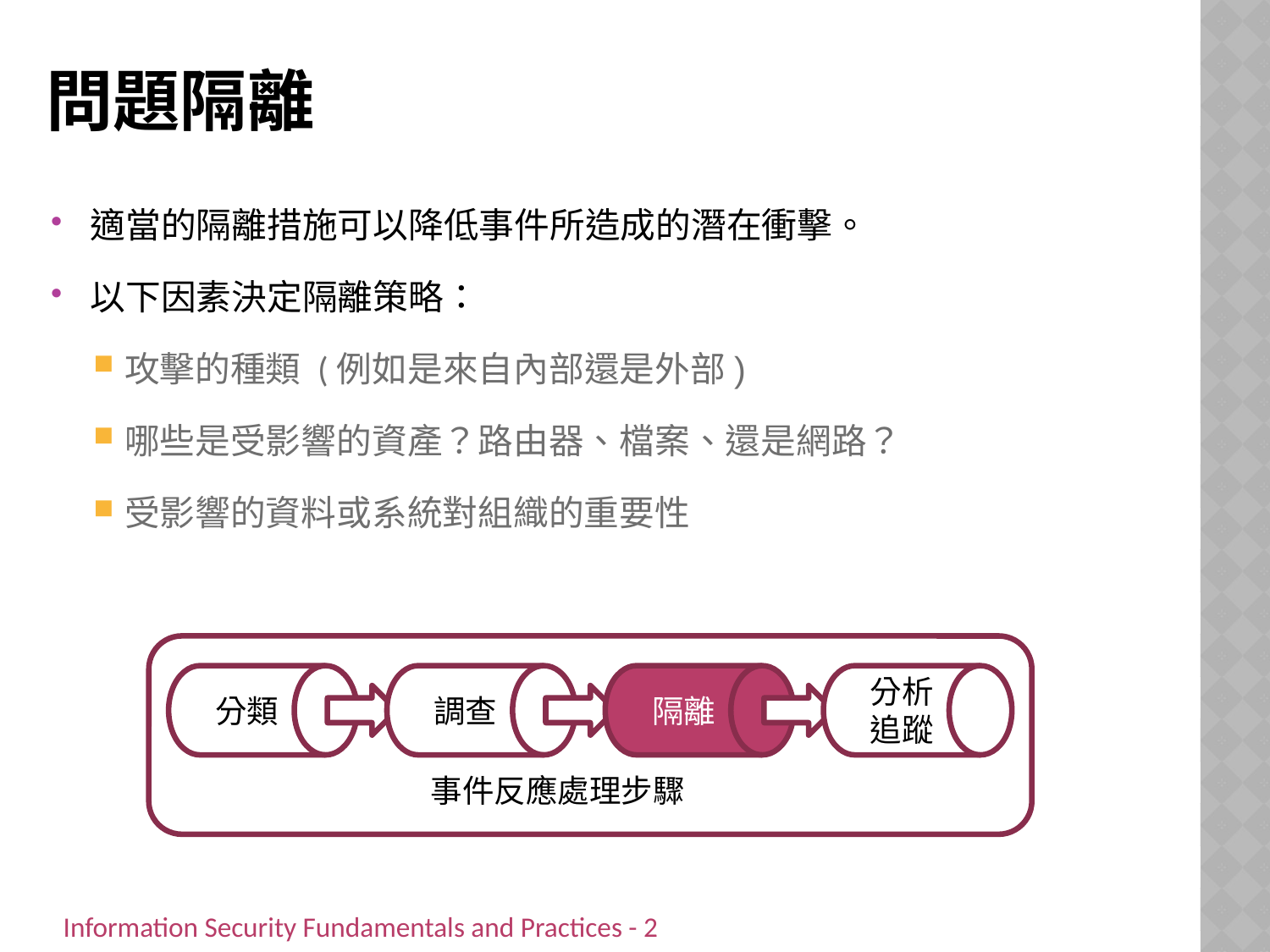

# 問題隔離
適當的隔離措施可以降低事件所造成的潛在衝擊。
以下因素決定隔離策略：
攻擊的種類 (例如是來自內部還是外部)
哪些是受影響的資產？路由器、檔案、還是網路？
受影響的資料或系統對組織的重要性

分類
調查
隔離
分析追蹤

事件反應處理步驟